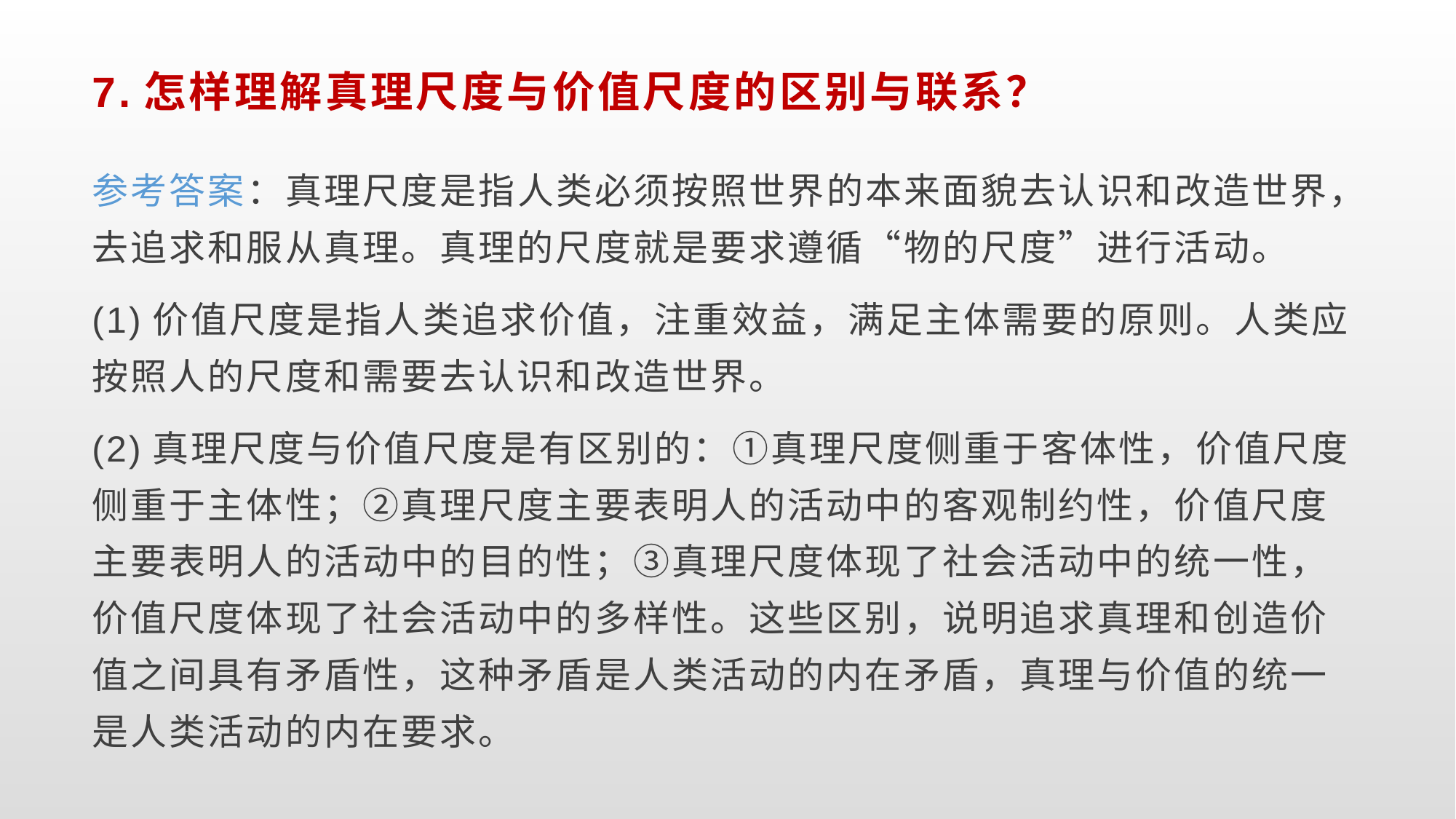

# 7.怎样理解真理尺度与价值尺度的区别与联系？
参考答案：真理尺度是指人类必须按照世界的本来面貌去认识和改造世界，去追求和服从真理。真理的尺度就是要求遵循“物的尺度”进行活动。
(1)价值尺度是指人类追求价值，注重效益，满足主体需要的原则。人类应按照人的尺度和需要去认识和改造世界。
(2)真理尺度与价值尺度是有区别的：①真理尺度侧重于客体性，价值尺度侧重于主体性；②真理尺度主要表明人的活动中的客观制约性，价值尺度主要表明人的活动中的目的性；③真理尺度体现了社会活动中的统一性，价值尺度体现了社会活动中的多样性。这些区别，说明追求真理和创造价值之间具有矛盾性，这种矛盾是人类活动的内在矛盾，真理与价值的统一是人类活动的内在要求。